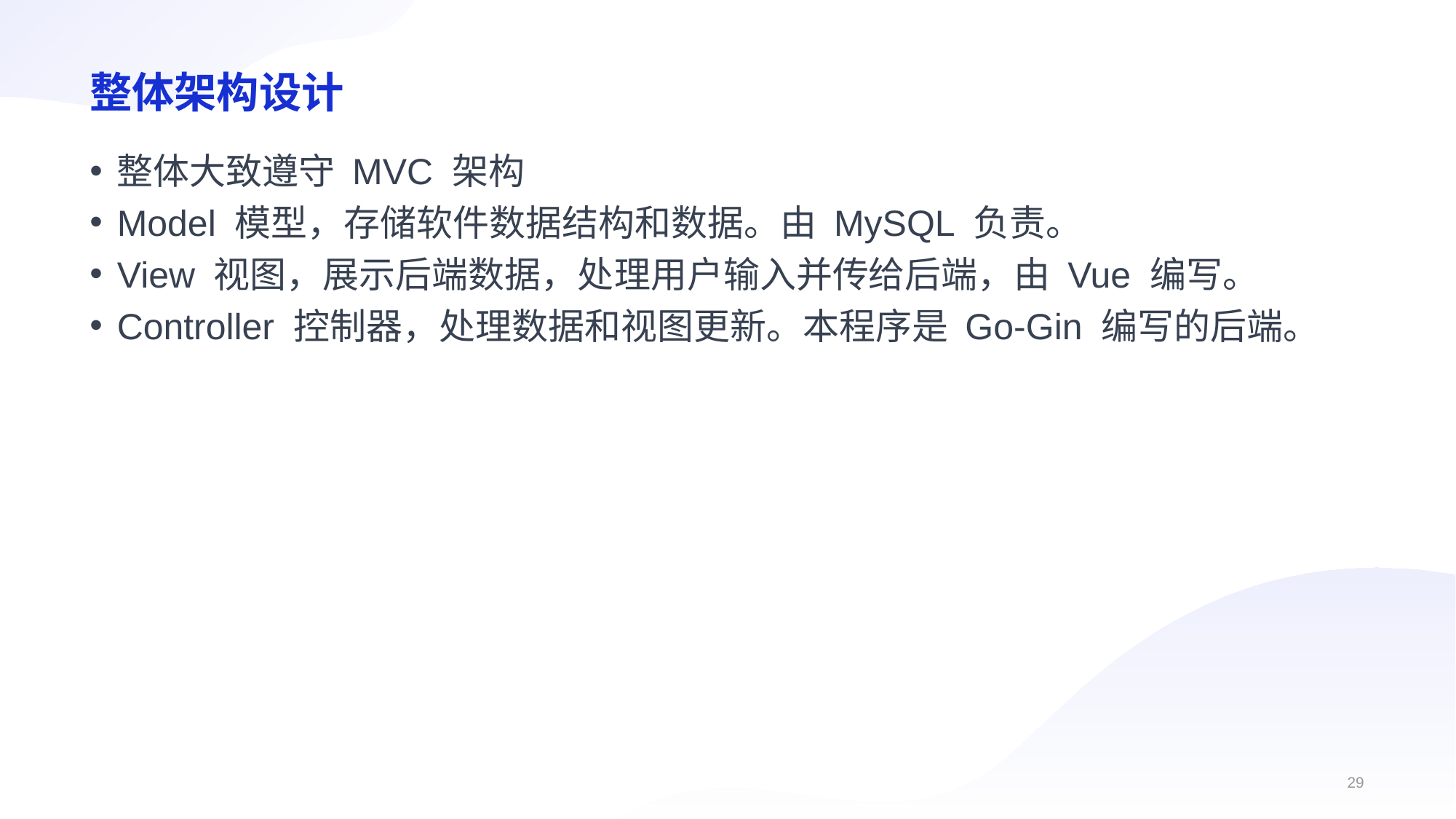

# 整体架构设计
整体大致遵守 MVC 架构
Model 模型，存储软件数据结构和数据。由 MySQL 负责。
View 视图，展示后端数据，处理用户输入并传给后端，由 Vue 编写。
Controller 控制器，处理数据和视图更新。本程序是 Go-Gin 编写的后端。
29